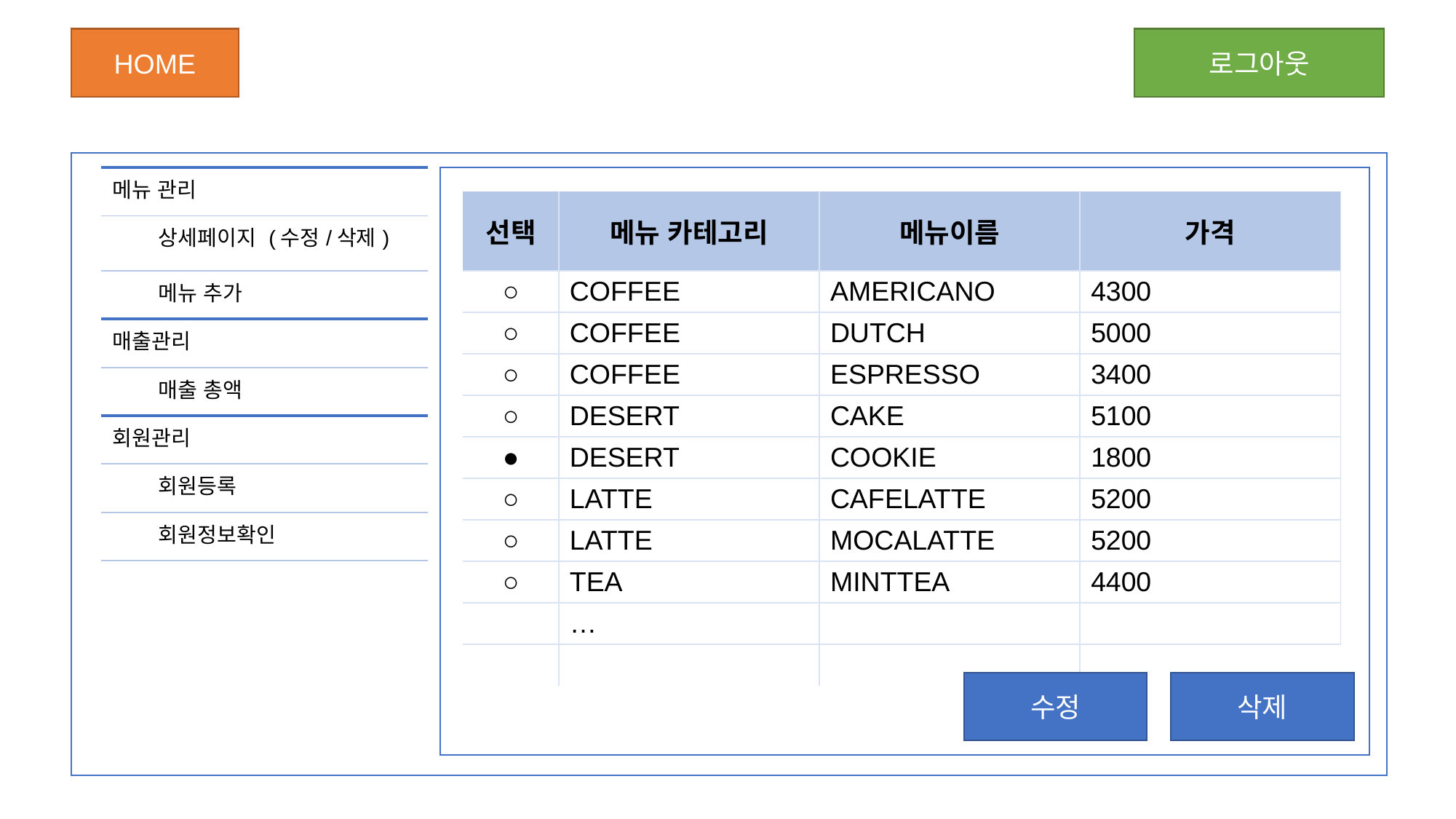

HOME
로그아웃

| 메뉴 관리 |  |
| --- | --- |
|  | 상세페이지 (수정/삭제) |
|  | 메뉴 추가 |
| 매출관리 |  |
|  | 매출 총액 |
| 회원관리 |  |
|  | 회원등록 |
|  | 회원정보확인 |

| 선택 | 메뉴 카테고리 | 메뉴이름 | 가격 |
| --- | --- | --- | --- |
| ○ | COFFEE | AMERICANO | 4300 |
| ○ | COFFEE | DUTCH | 5000 |
| ○ | COFFEE | ESPRESSO | 3400 |
| ○ | DESERT | CAKE | 5100 |
| ● | DESERT | COOKIE | 1800 |
| ○ | LATTE | CAFELATTE | 5200 |
| ○ | LATTE | MOCALATTE | 5200 |
| ○ | TEA | MINTTEA | 4400 |
|  | … |  |  |
|  |  |  |  |
수정
삭제